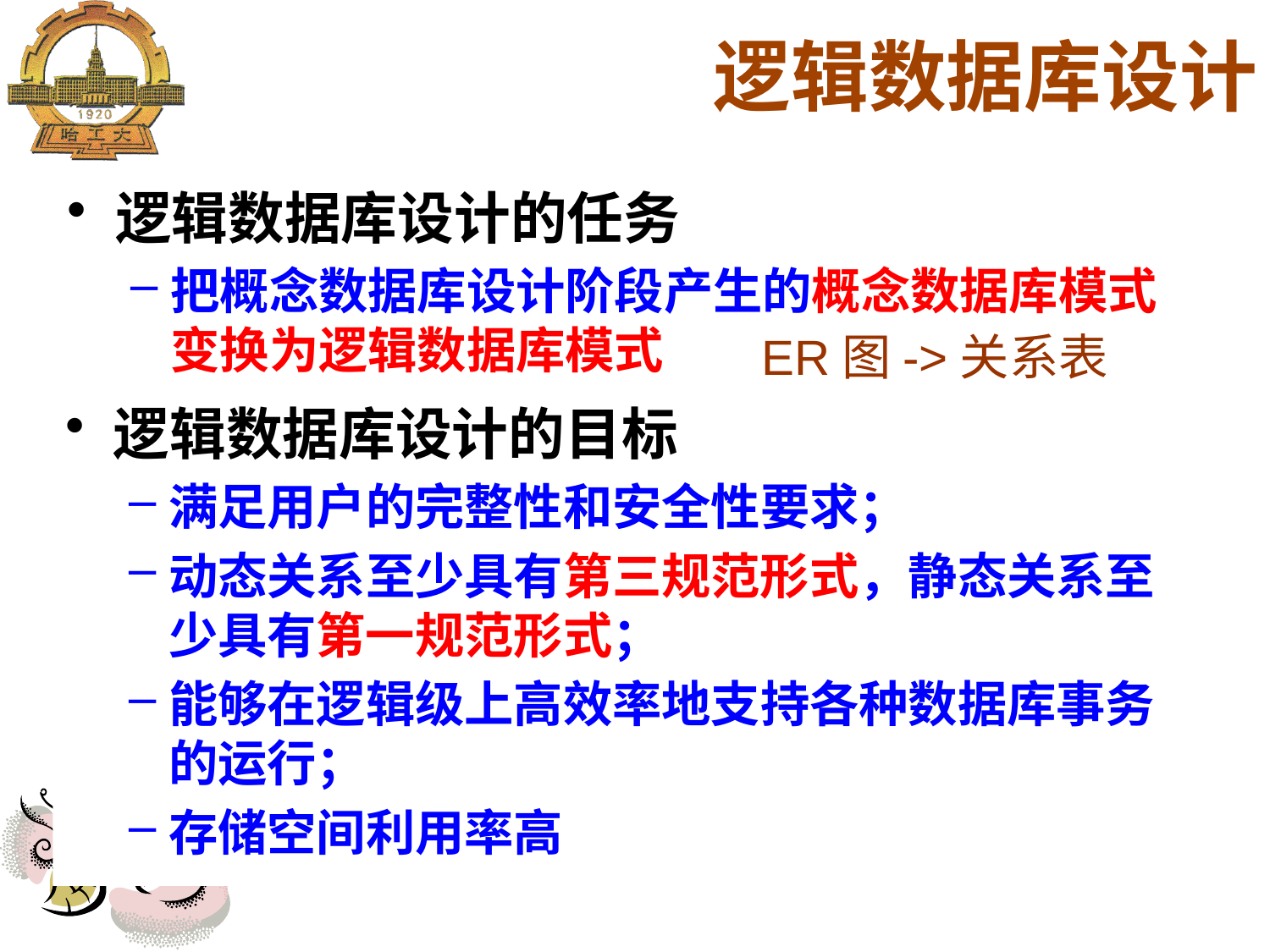

逻辑数据库设计
逻辑数据库设计的任务
把概念数据库设计阶段产生的概念数据库模式变换为逻辑数据库模式

ER图->关系表
逻辑数据库设计的目标
满足用户的完整性和安全性要求；
动态关系至少具有第三规范形式，静态关系至少具有第一规范形式；
能够在逻辑级上高效率地支持各种数据库事务的运行；
存储空间利用率高